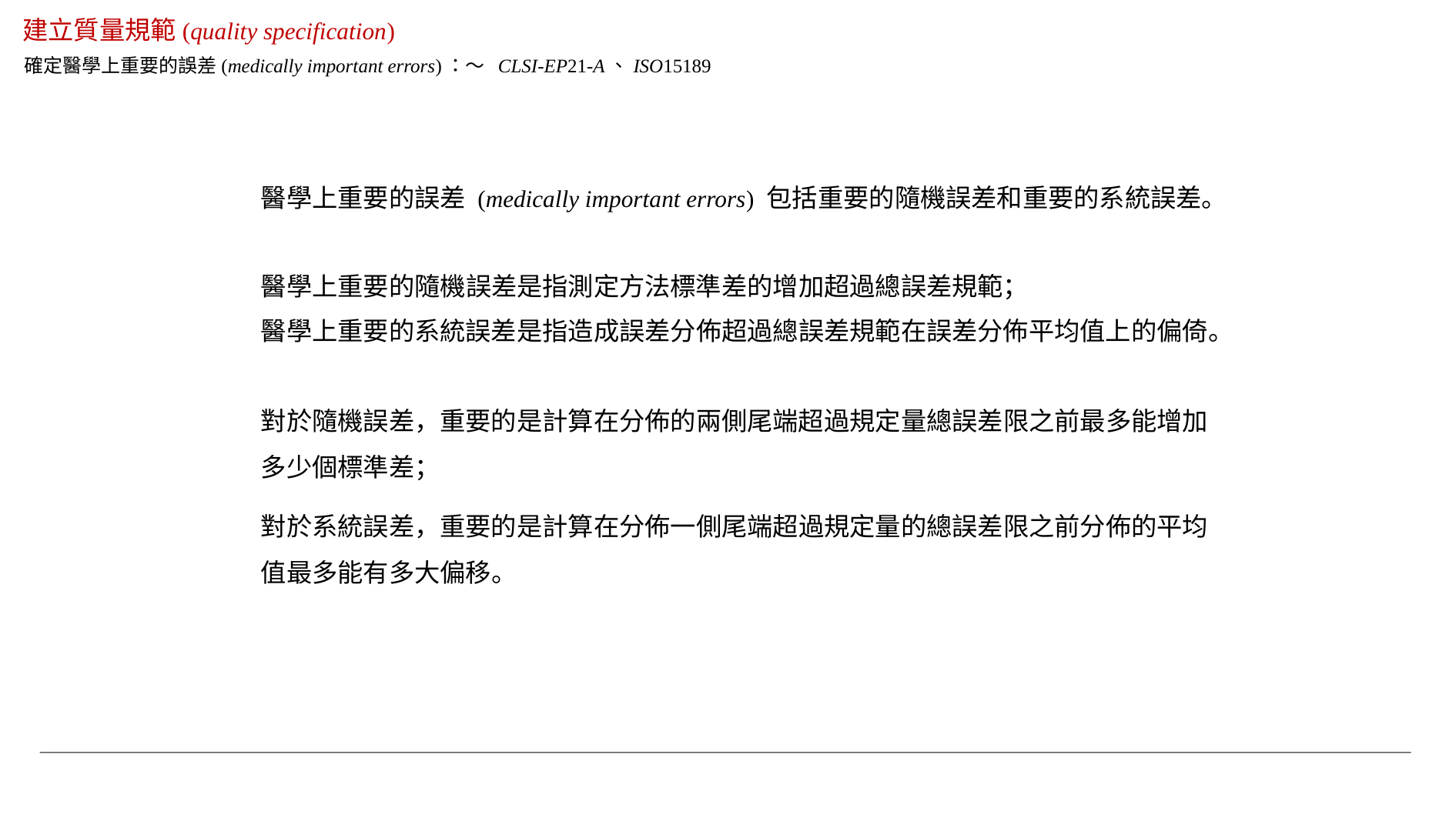

建立質量規範(quality specification)
確定醫學上重要的誤差(medically important errors)：～  CLSI-EP21-A、ISO15189
醫學上重要的誤差 (medically important errors) 包括重要的隨機誤差和重要的系統誤差。
醫學上重要的隨機誤差是指測定方法標準差的增加超過總誤差規範；
醫學上重要的系統誤差是指造成誤差分佈超過總誤差規範在誤差分佈平均值上的偏倚。
對於隨機誤差，重要的是計算在分佈的兩側尾端超過規定量總誤差限之前最多能增加多少個標準差；
對於系統誤差，重要的是計算在分佈一側尾端超過規定量的總誤差限之前分佈的平均值最多能有多大偏移。